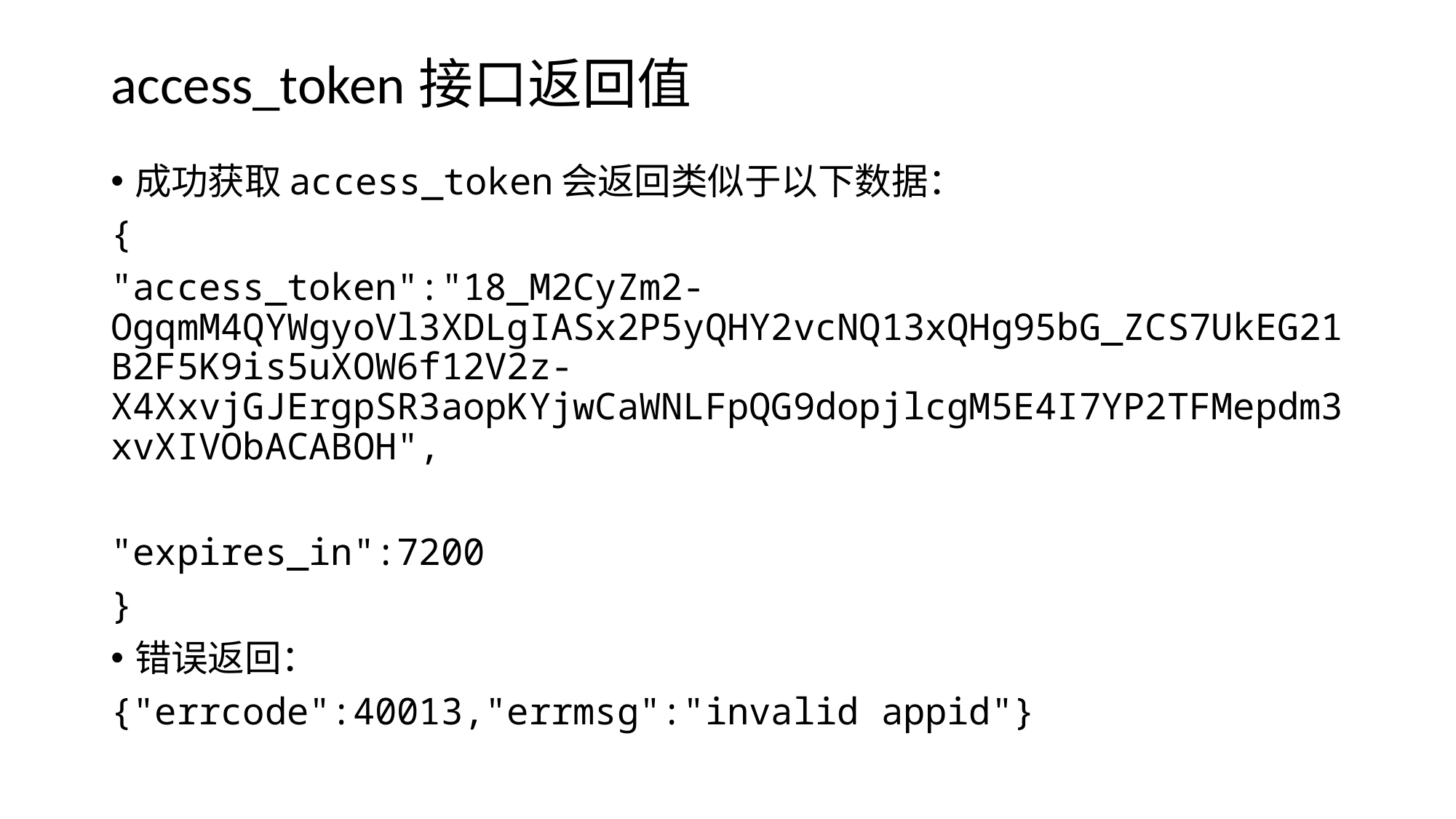

# access_token接口返回值
成功获取access_token会返回类似于以下数据：
{
"access_token":"18_M2CyZm2-OgqmM4QYWgyoVl3XDLgIASx2P5yQHY2vcNQ13xQHg95bG_ZCS7UkEG21B2F5K9is5uXOW6f12V2z-X4XxvjGJErgpSR3aopKYjwCaWNLFpQG9dopjlcgM5E4I7YP2TFMepdm3xvXIVObACABOH",

"expires_in":7200
}
错误返回：
{"errcode":40013,"errmsg":"invalid appid"}